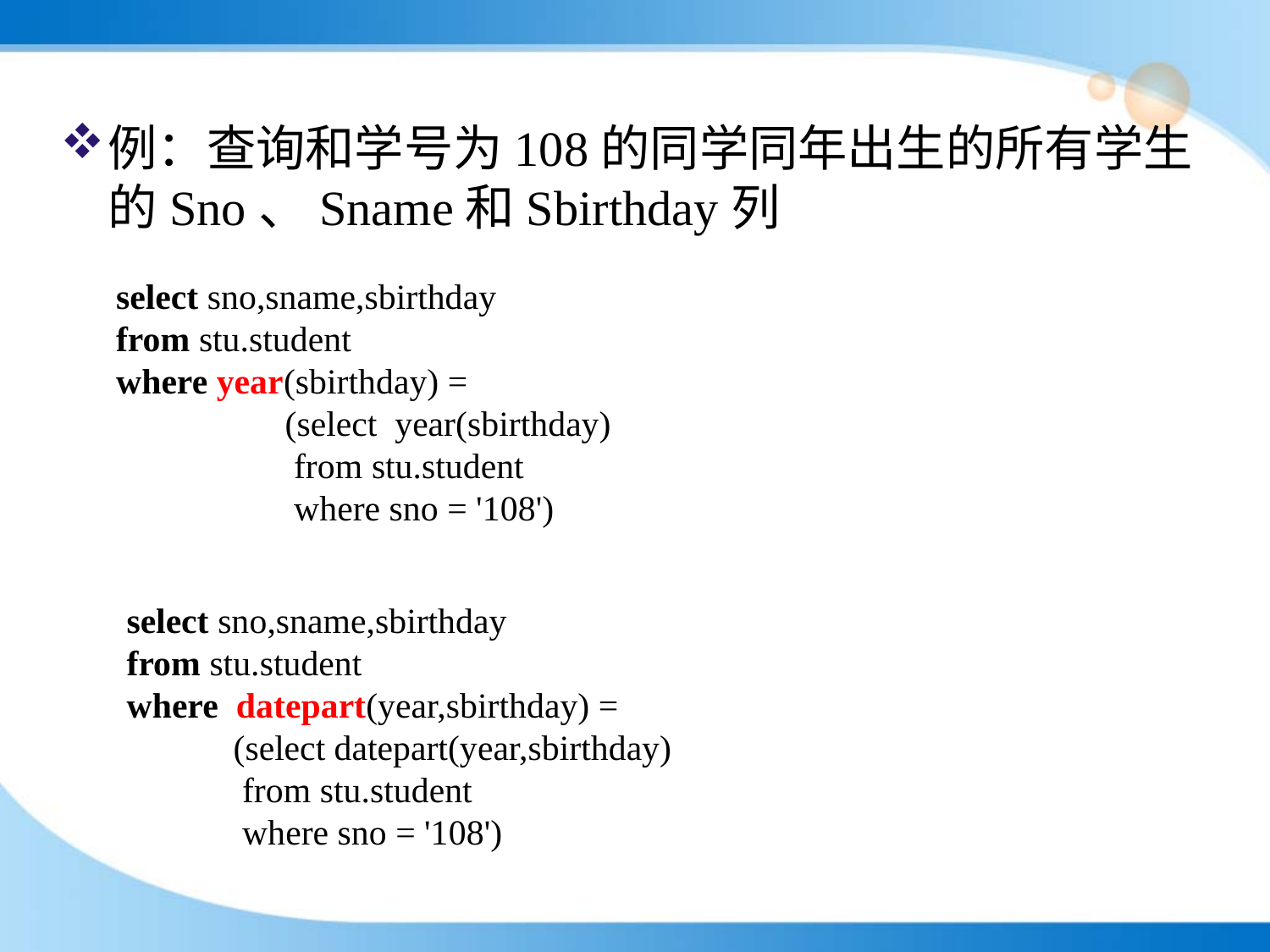

例：查询和学号为108的同学同年出生的所有学生的Sno、Sname和Sbirthday列
select sno,sname,sbirthday
from stu.student
where year(sbirthday) =
                   (select  year(sbirthday)
                    from stu.student
                    where sno = '108')
select sno,sname,sbirthday
from stu.student
where  datepart(year,sbirthday) =
            (select datepart(year,sbirthday)
             from stu.student
             where sno = '108')